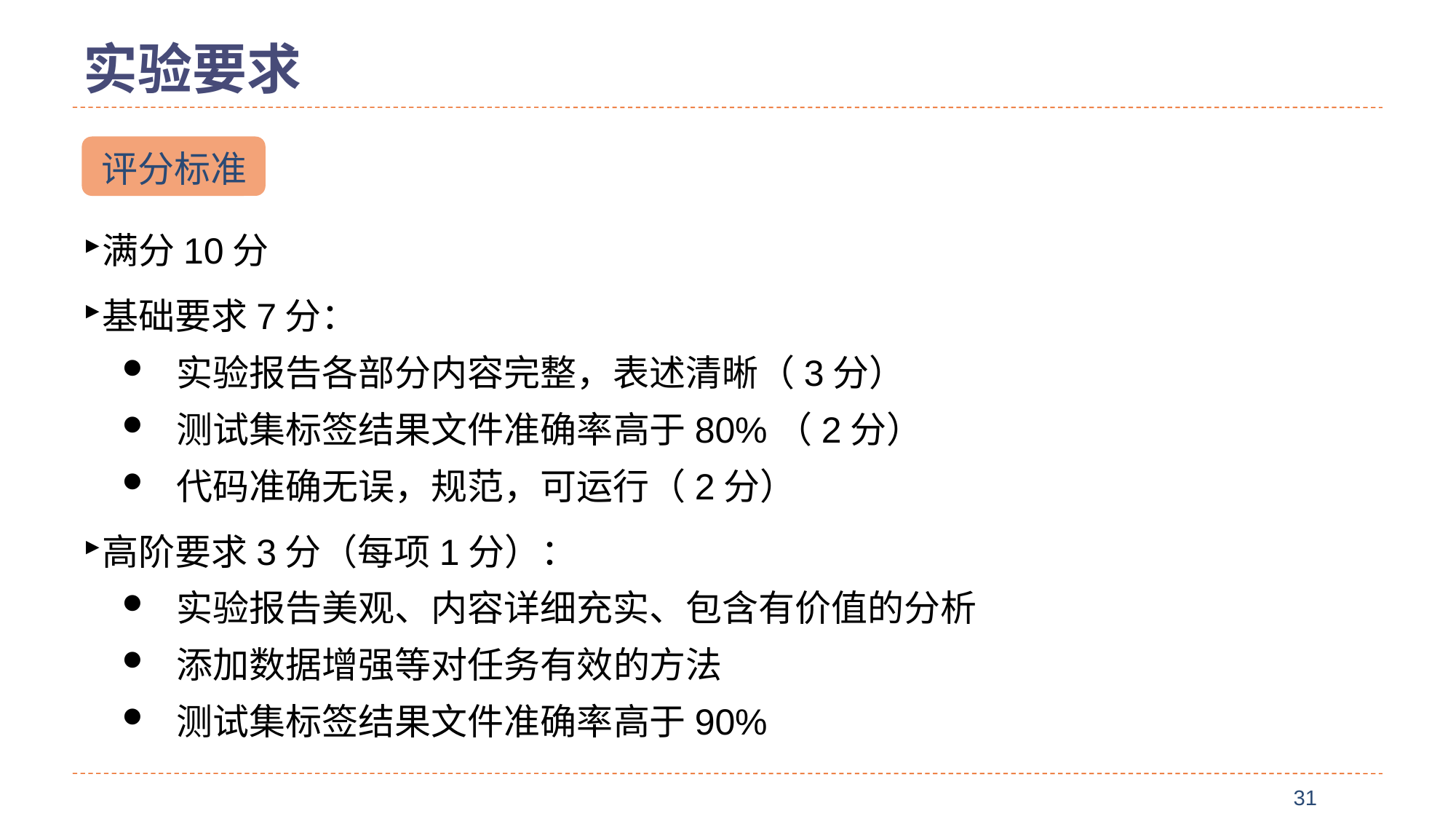

# 实验要求

评分标准
满分10分
基础要求7分：
实验报告各部分内容完整，表述清晰（3分）
测试集标签结果文件准确率高于80%（2分）
代码准确无误，规范，可运行（2分）
高阶要求3分（每项1分）：
实验报告美观、内容详细充实、包含有价值的分析
添加数据增强等对任务有效的方法
测试集标签结果文件准确率高于90%